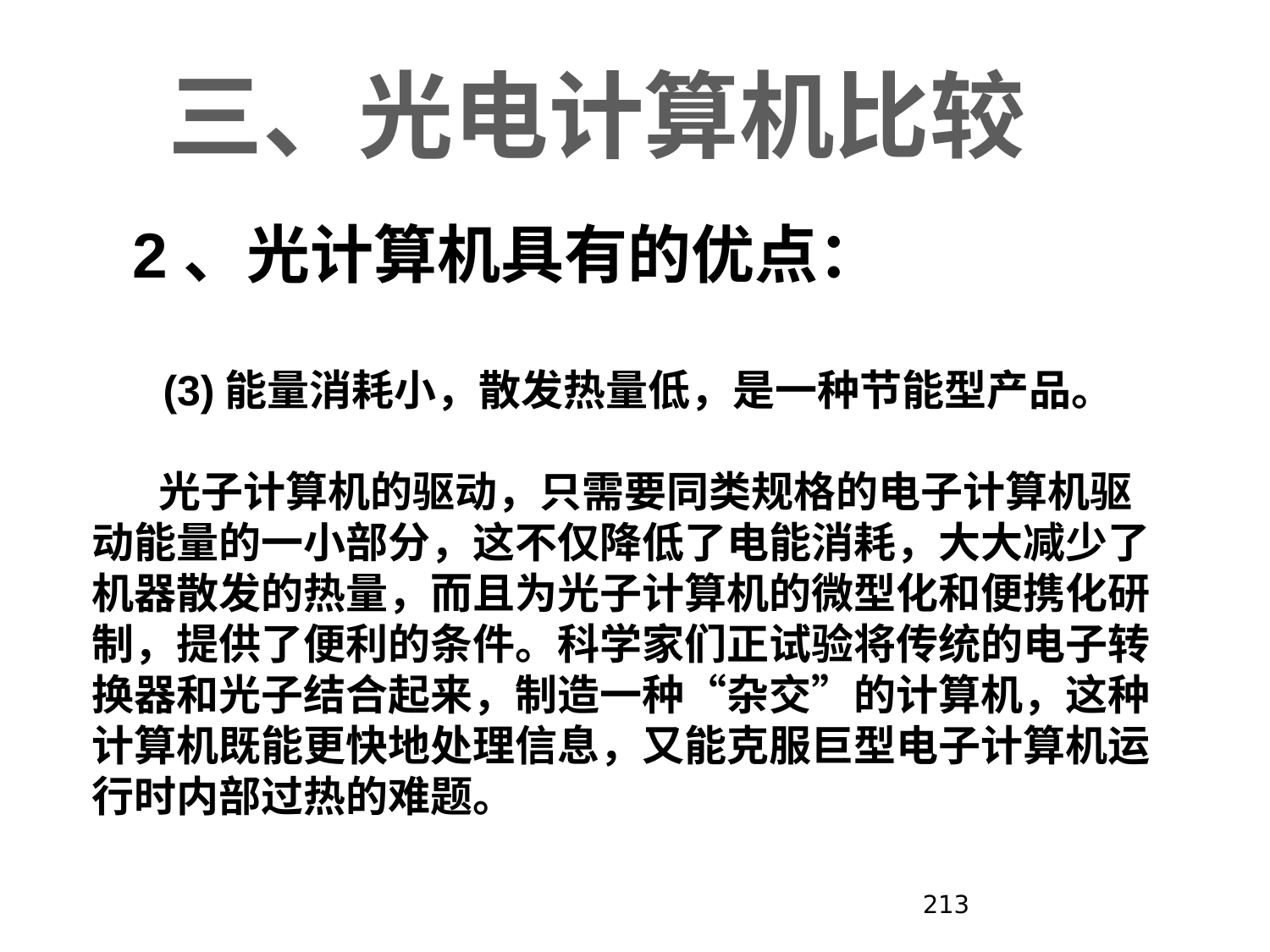

三、光电计算机比较
2、光计算机具有的优点：
      (3)能量消耗小，散发热量低，是一种节能型产品。

      光子计算机的驱动，只需要同类规格的电子计算机驱动能量的一小部分，这不仅降低了电能消耗，大大减少了机器散发的热量，而且为光子计算机的微型化和便携化研制，提供了便利的条件。科学家们正试验将传统的电子转换器和光子结合起来，制造一种“杂交”的计算机，这种计算机既能更快地处理信息，又能克服巨型电子计算机运行时内部过热的难题。
213